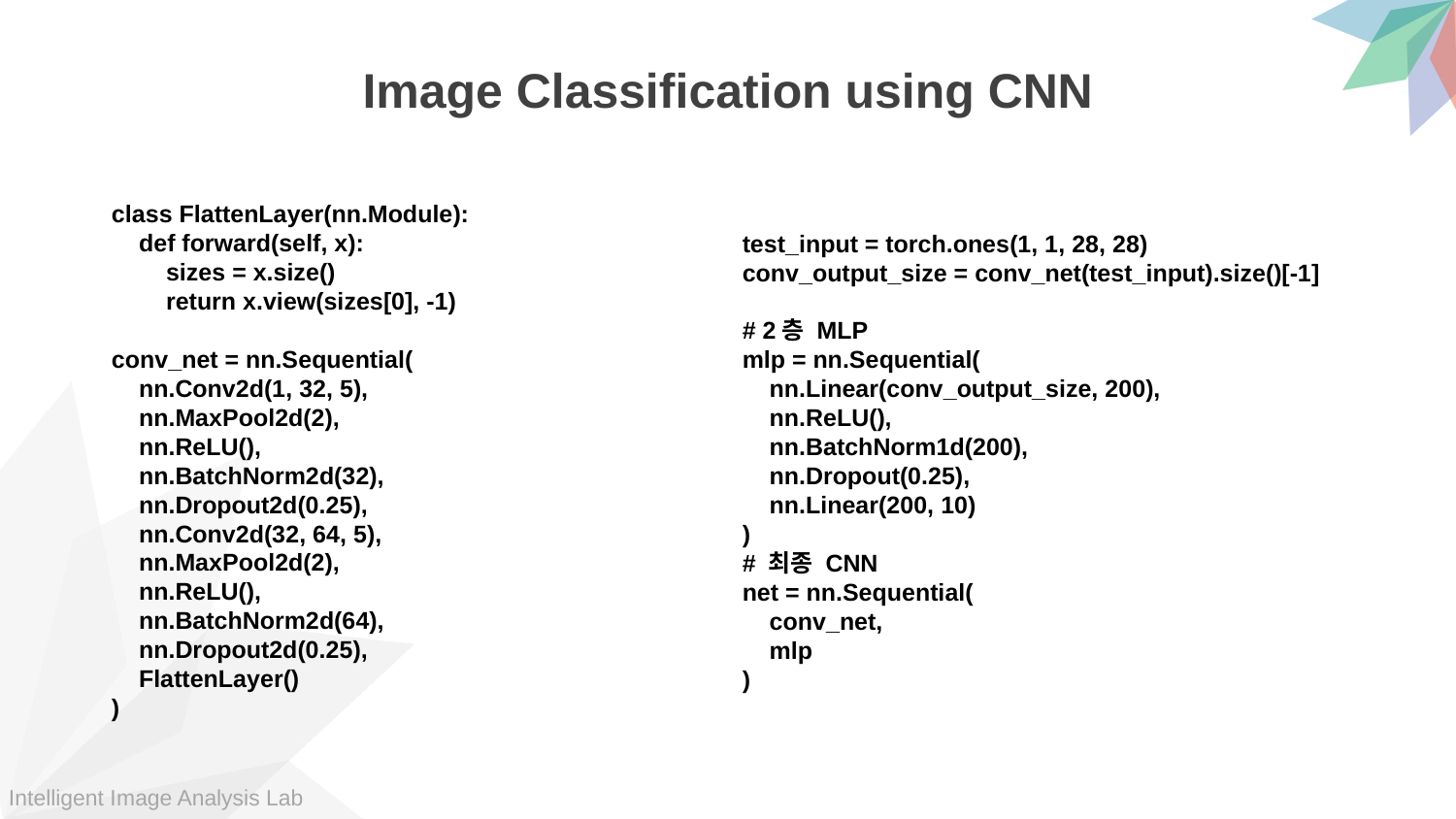

Image Classification using CNN
class FlattenLayer(nn.Module):
    def forward(self, x):
        sizes = x.size()
        return x.view(sizes[0], -1)
conv_net = nn.Sequential(
    nn.Conv2d(1, 32, 5),
    nn.MaxPool2d(2),
    nn.ReLU(),
    nn.BatchNorm2d(32),
    nn.Dropout2d(0.25),
    nn.Conv2d(32, 64, 5),
    nn.MaxPool2d(2),
    nn.ReLU(),
    nn.BatchNorm2d(64),
    nn.Dropout2d(0.25),
    FlattenLayer()
)
test_input = torch.ones(1, 1, 28, 28)
conv_output_size = conv_net(test_input).size()[-1]
# 2층 MLP
mlp = nn.Sequential(
    nn.Linear(conv_output_size, 200),
    nn.ReLU(),
    nn.BatchNorm1d(200),
    nn.Dropout(0.25),
    nn.Linear(200, 10)
)
# 최종 CNN
net = nn.Sequential(
    conv_net,
    mlp
)